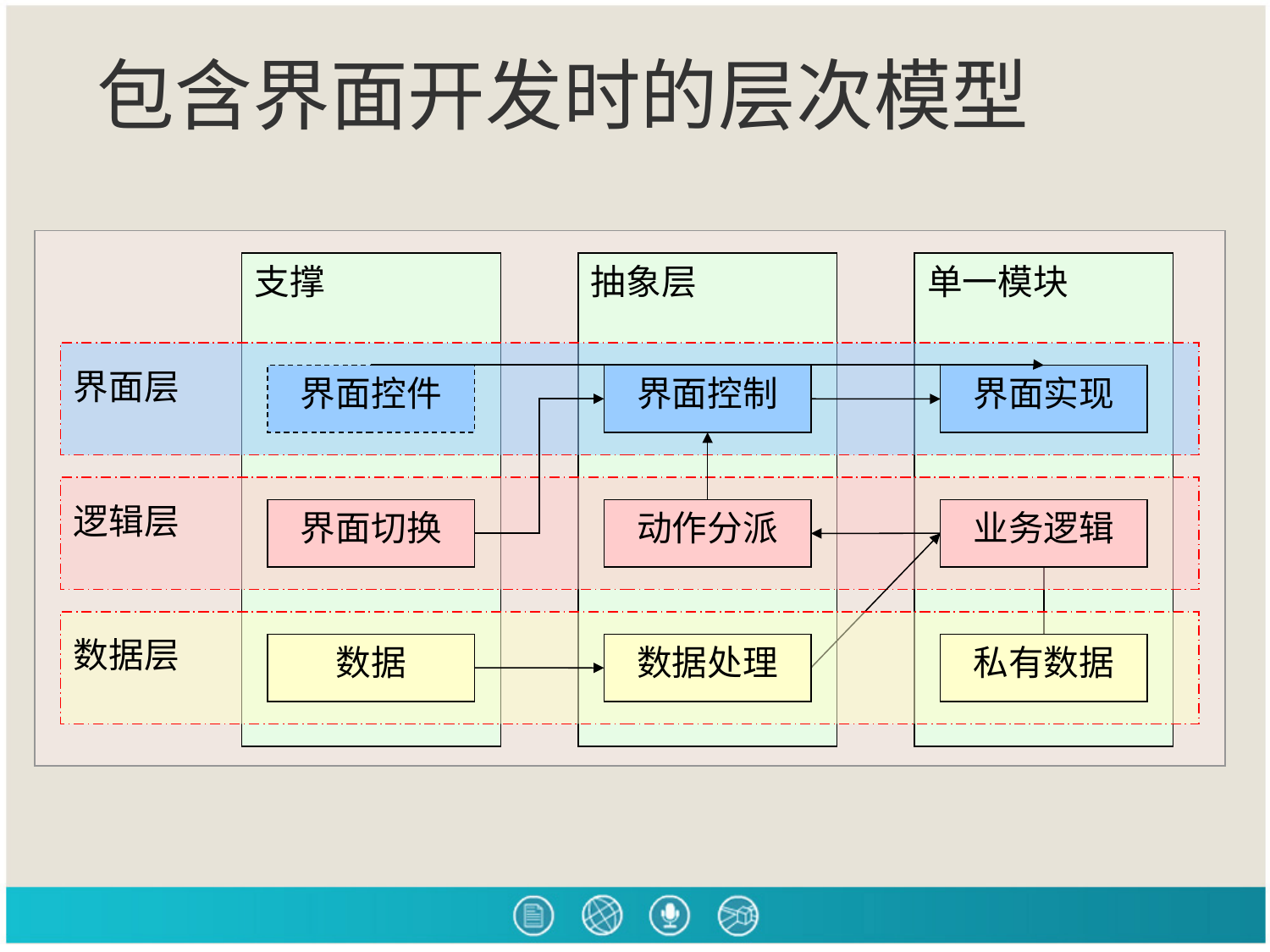

# 包含界面开发时的层次模型

支撑
抽象层
单一模块

界面层
界面控件
界面控制
界面实现
逻辑层
界面切换
动作分派
业务逻辑
数据层
数据
数据处理
私有数据